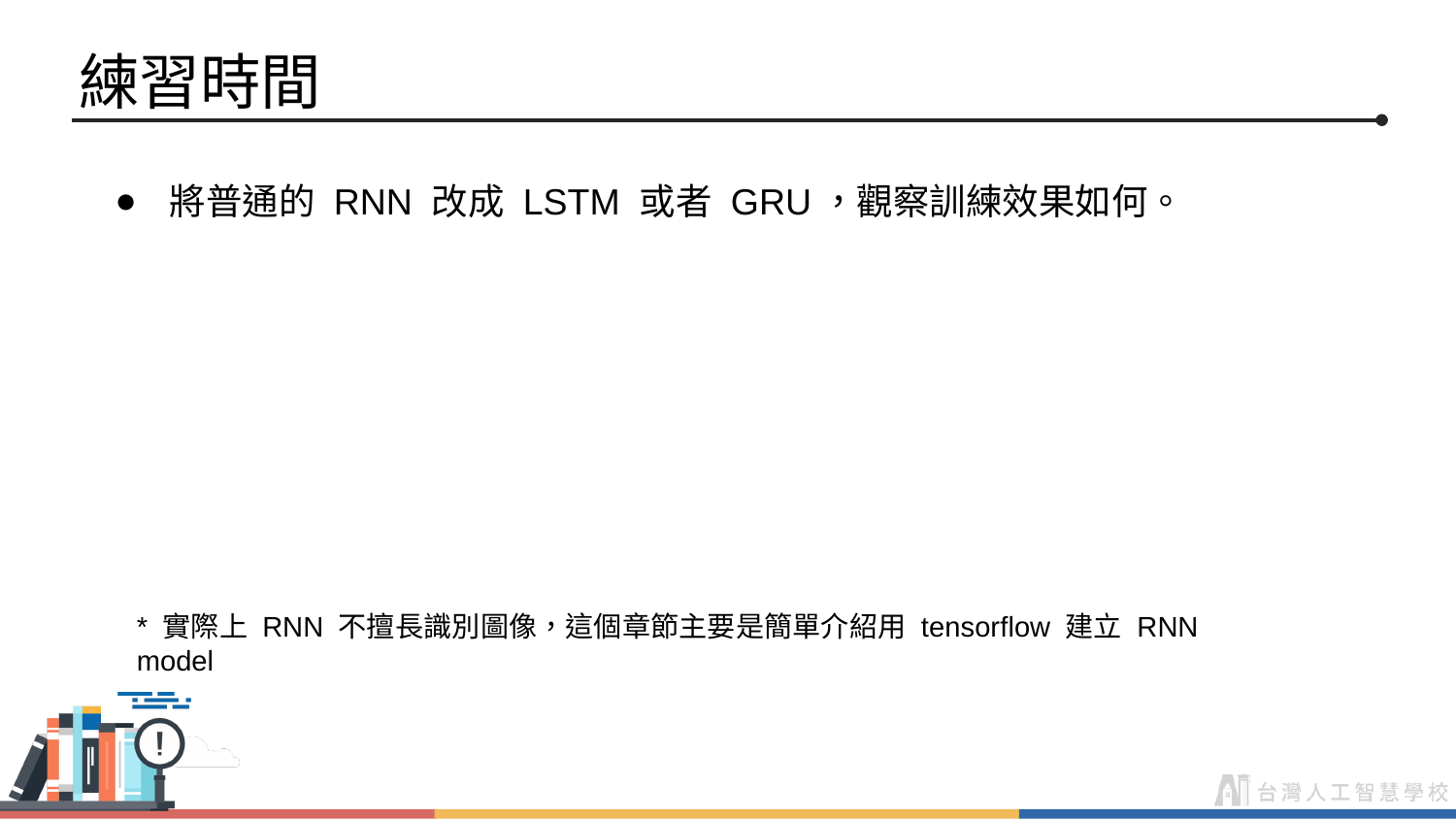

# 練習時間
將普通的 RNN 改成 LSTM 或者 GRU，觀察訓練效果如何。

* 實際上 RNN 不擅長識別圖像，這個章節主要是簡單介紹用 tensorflow 建立 RNN model